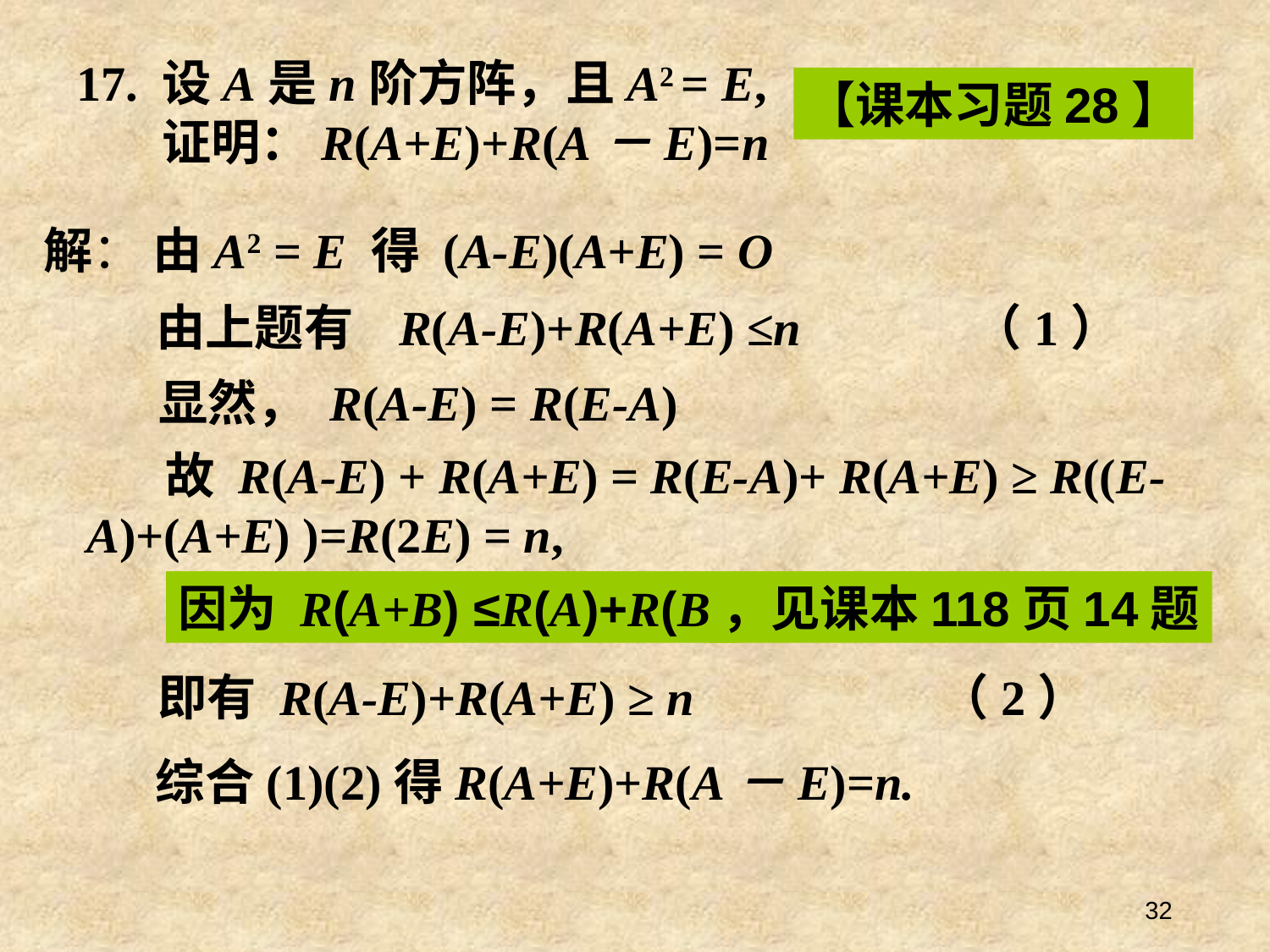

# 17. 设A是n阶方阵，且A2 = E, 证明：R(A+E)+R(A－E)=n
【课本习题28】
解： 由A2 = E 得 (A-E)(A+E) = O
由上题有   R(A-E)+R(A+E) ≤n             （1）
显然， R(A-E) = R(E-A)
      故 R(A-E) + R(A+E) = R(E-A)+ R(A+E) ≥ R((E-A)+(A+E) )=R(2E) = n,
因为 R(A+B) ≤R(A)+R(B)
，见课本118页14题
即有 R(A-E)+R(A+E) ≥ n                   （2）
综合(1)(2)得R(A+E)+R(A－E)=n.
32